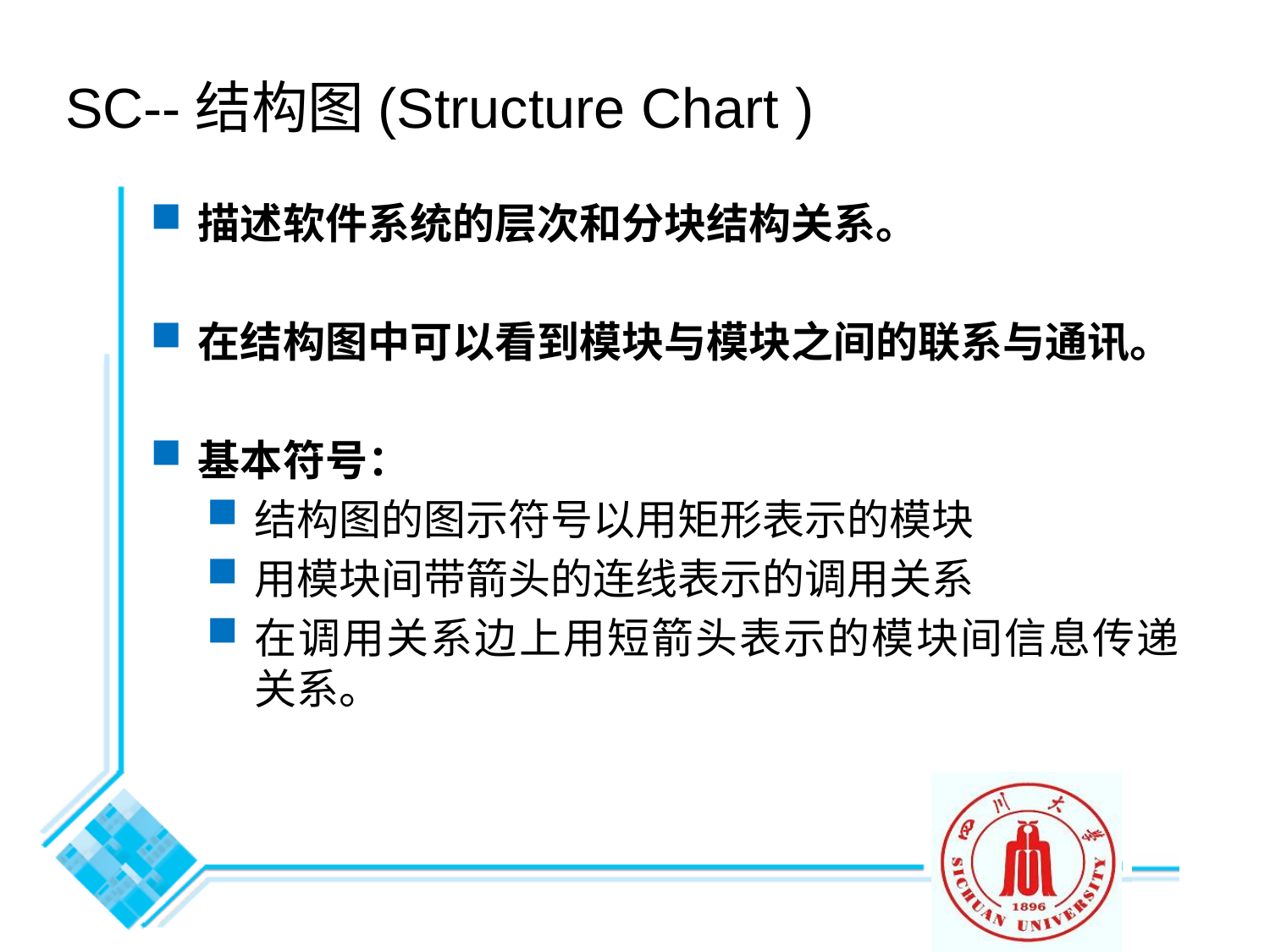

SC--结构图(Structure Chart )
描述软件系统的层次和分块结构关系。

在结构图中可以看到模块与模块之间的联系与通讯。

基本符号：
结构图的图示符号以用矩形表示的模块
用模块间带箭头的连线表示的调用关系
在调用关系边上用短箭头表示的模块间信息传递关系。